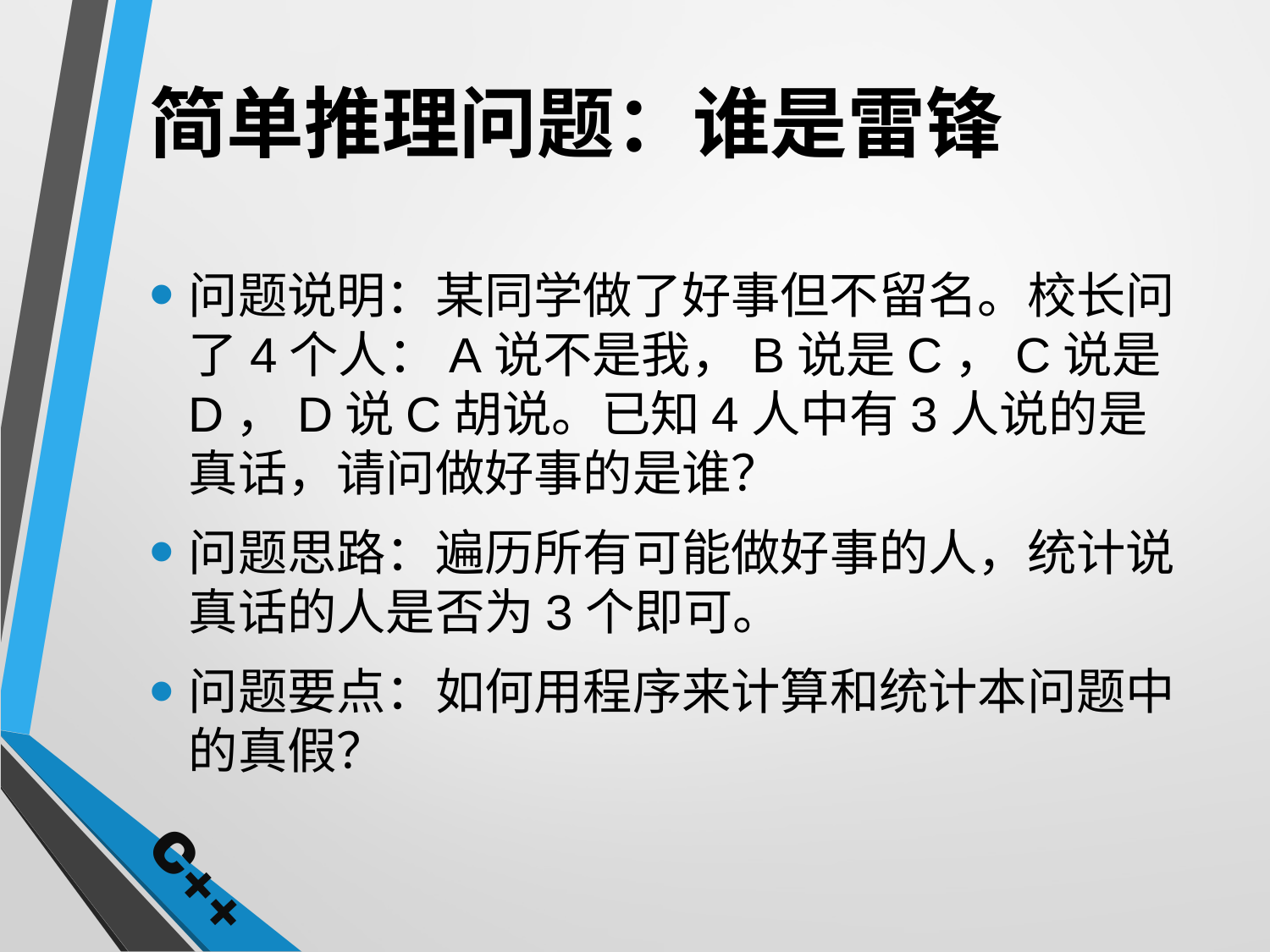

# 简单推理问题：谁是雷锋
问题说明：某同学做了好事但不留名。校长问了4个人：A说不是我，B说是C，C说是D，D说C胡说。已知4人中有3人说的是真话，请问做好事的是谁？
问题思路：遍历所有可能做好事的人，统计说真话的人是否为3个即可。
问题要点：如何用程序来计算和统计本问题中的真假？